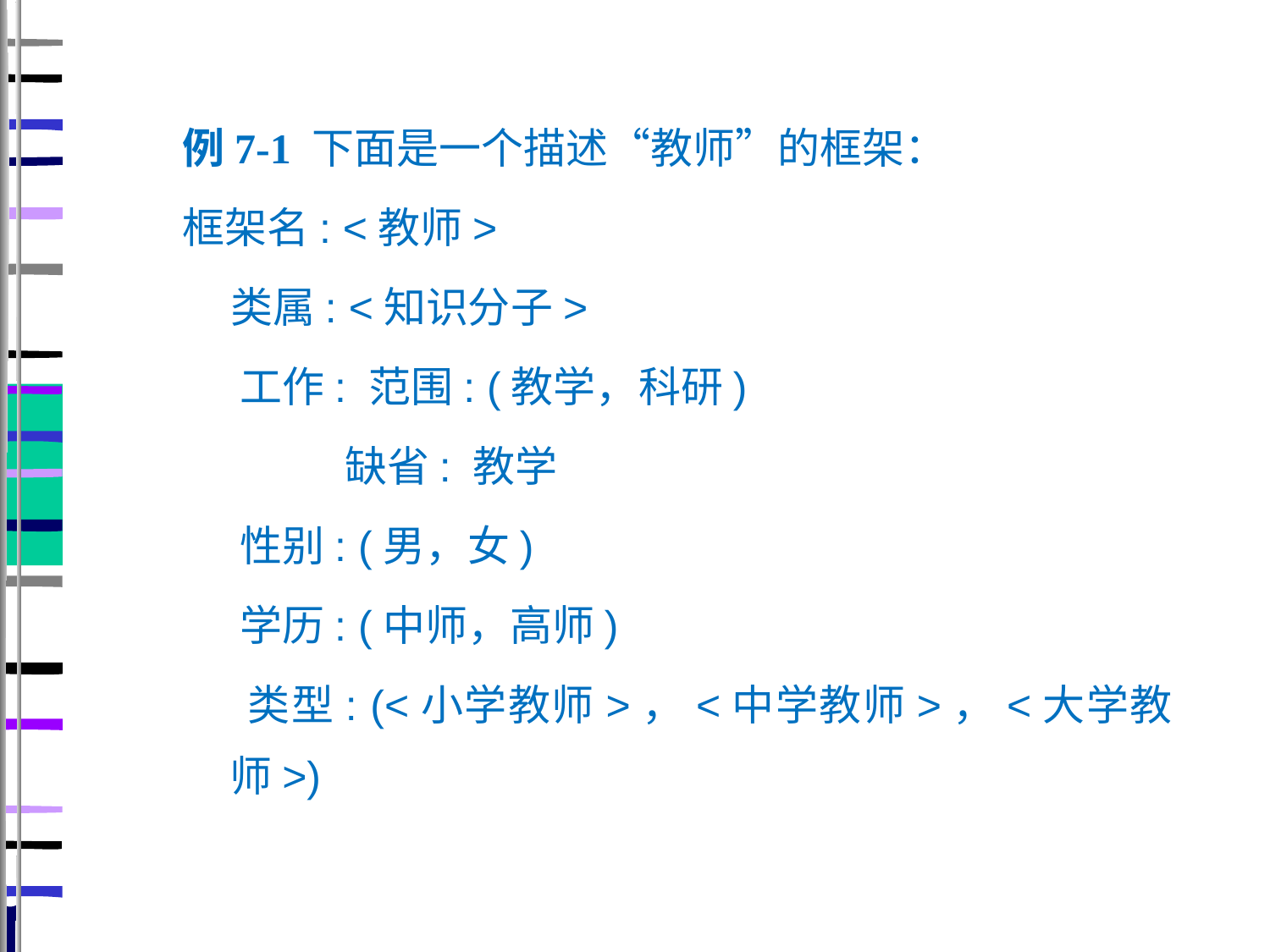

例7-1 下面是一个描述“教师”的框架：
框架名: <教师>
    类属: <知识分子>
     工作: 范围: (教学，科研)
                缺省: 教学
     性别: (男，女)
     学历: (中师，高师)
     类型: (<小学教师>，<中学教师>，<大学教师>)